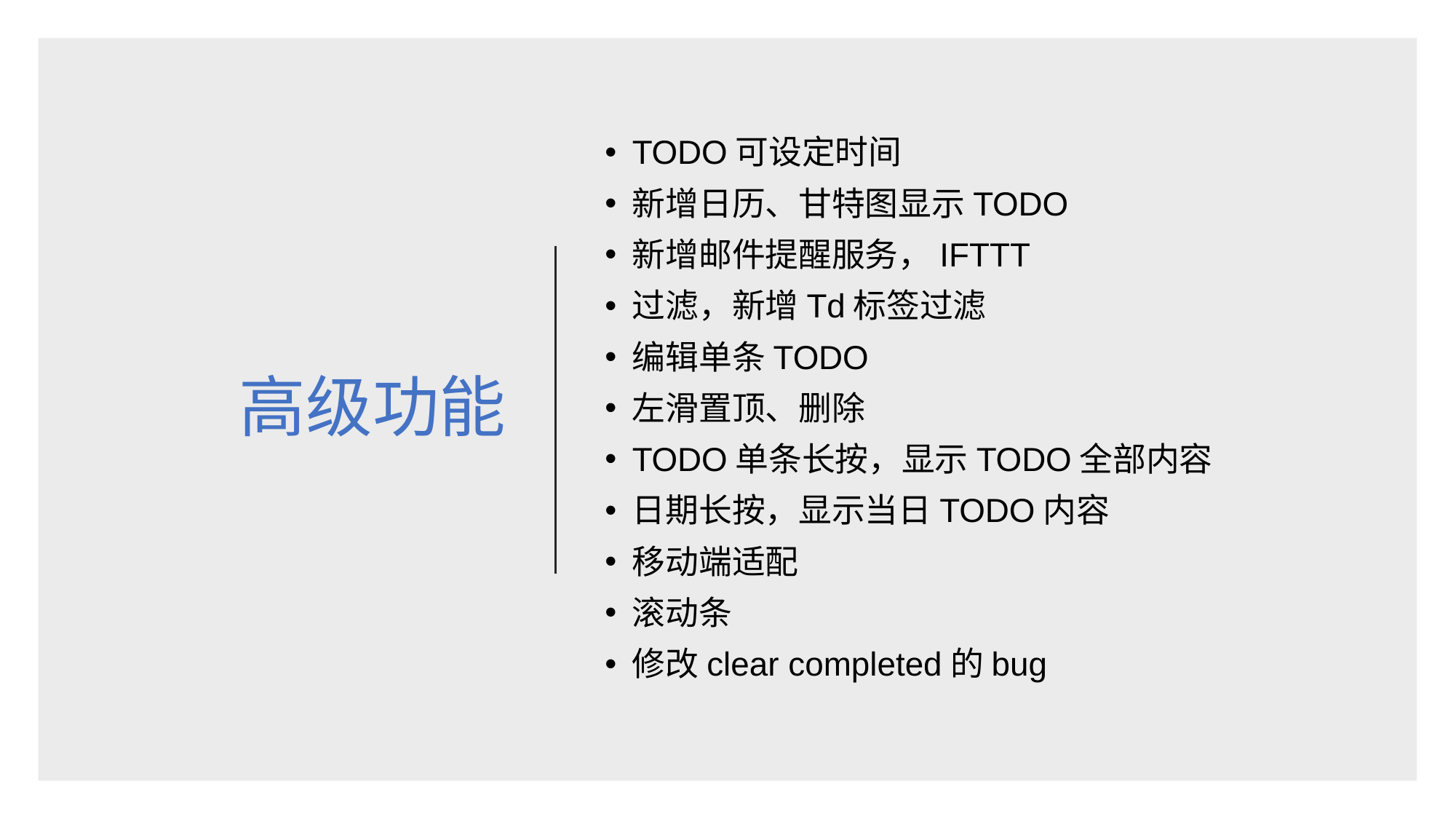

# 高级功能
TODO可设定时间
新增日历、甘特图显示TODO
新增邮件提醒服务，IFTTT
过滤，新增Td标签过滤
编辑单条TODO
左滑置顶、删除
TODO单条长按，显示TODO全部内容
日期长按，显示当日TODO内容
移动端适配
滚动条
修改clear completed的bug